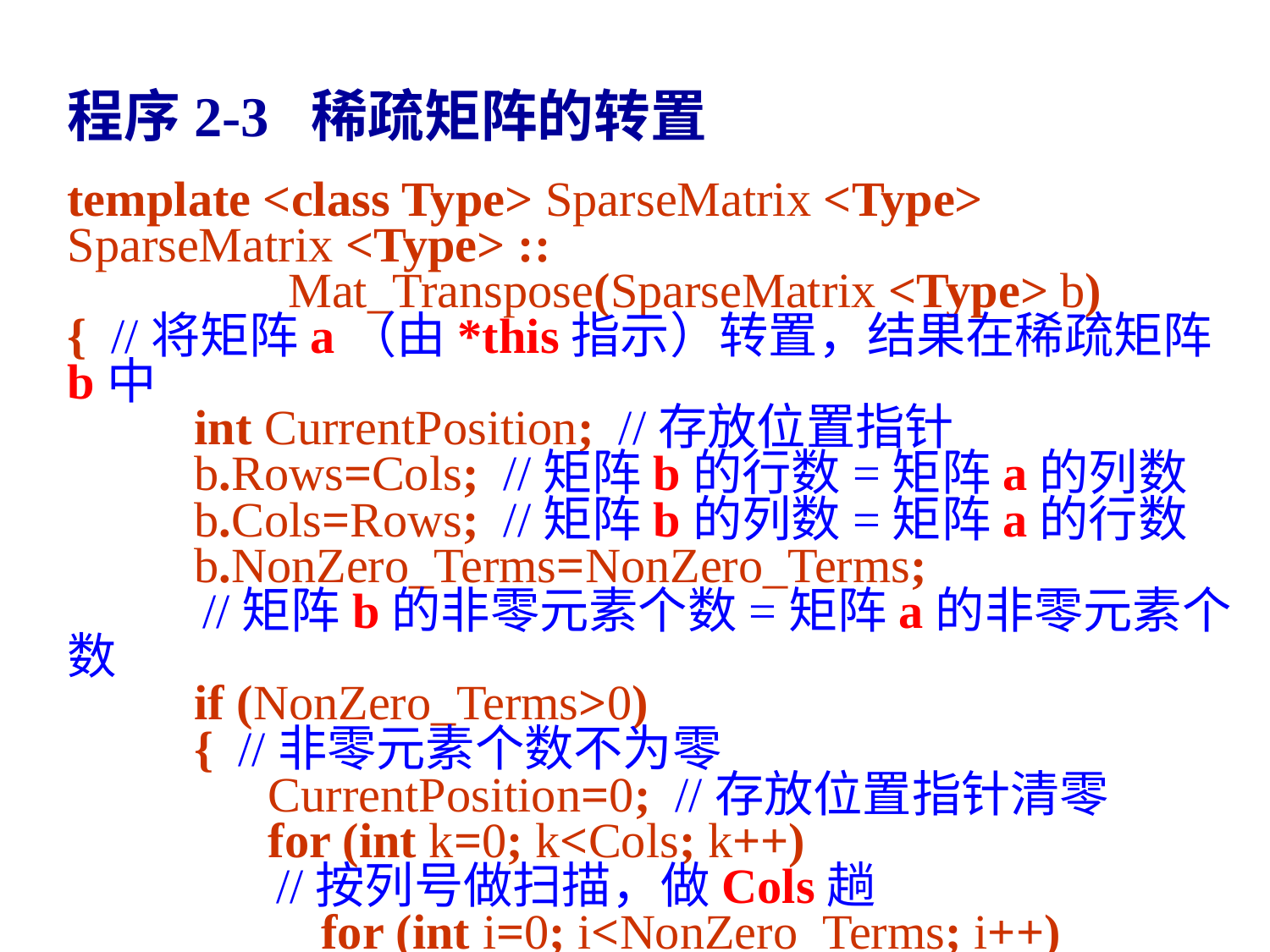

程序2-3  稀疏矩阵的转置
template <class Type> SparseMatrix <Type> SparseMatrix <Type> ::
                  Mat_Transpose(SparseMatrix <Type> b)
{  //将矩阵a（由*this指示）转置，结果在稀疏矩阵b中
	int CurrentPosition;  //存放位置指针
	b.Rows=Cols;  //矩阵b的行数=矩阵a的列数
	b.Cols=Rows;  //矩阵b的列数=矩阵a的行数
	b.NonZero_Terms=NonZero_Terms;
           //矩阵b的非零元素个数=矩阵a的非零元素个数
	if (NonZero_Terms>0)
	{  //非零元素个数不为零
	      CurrentPosition=0;  //存放位置指针清零
	      for (int k=0; k<Cols; k++)
                 //按列号做扫描，做Cols趟
		for (int i=0; i<NonZero_Terms; i++)
                     //在数组中寻找列号为k的三元组
40